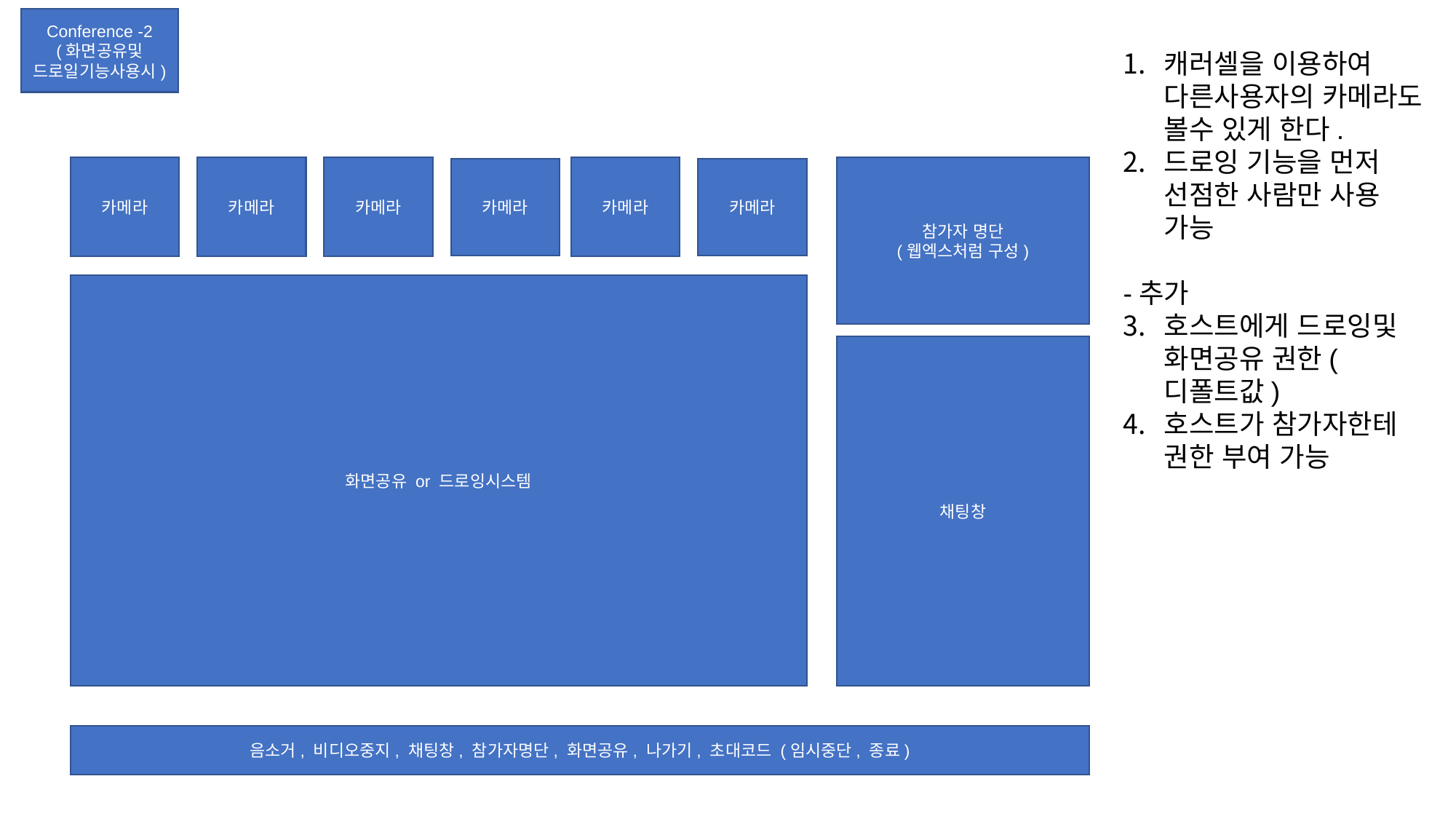

Conference -2
(화면공유및
드로일기능사용시)
캐러셀을 이용하여 다른사용자의 카메라도 볼수 있게 한다.
드로잉 기능을 먼저 선점한 사람만 사용 가능

-추가
호스트에게 드로잉및 화면공유 권한(디폴트값)
호스트가 참가자한테 권한 부여 가능
카메라
카메라
카메라
카메라
참가자 명단
(웹엑스처럼 구성)
카메라
카메라
화면공유 or 드로잉시스템
채팅창
음소거, 비디오중지, 채팅창, 참가자명단, 화면공유, 나가기, 초대코드 (임시중단, 종료)